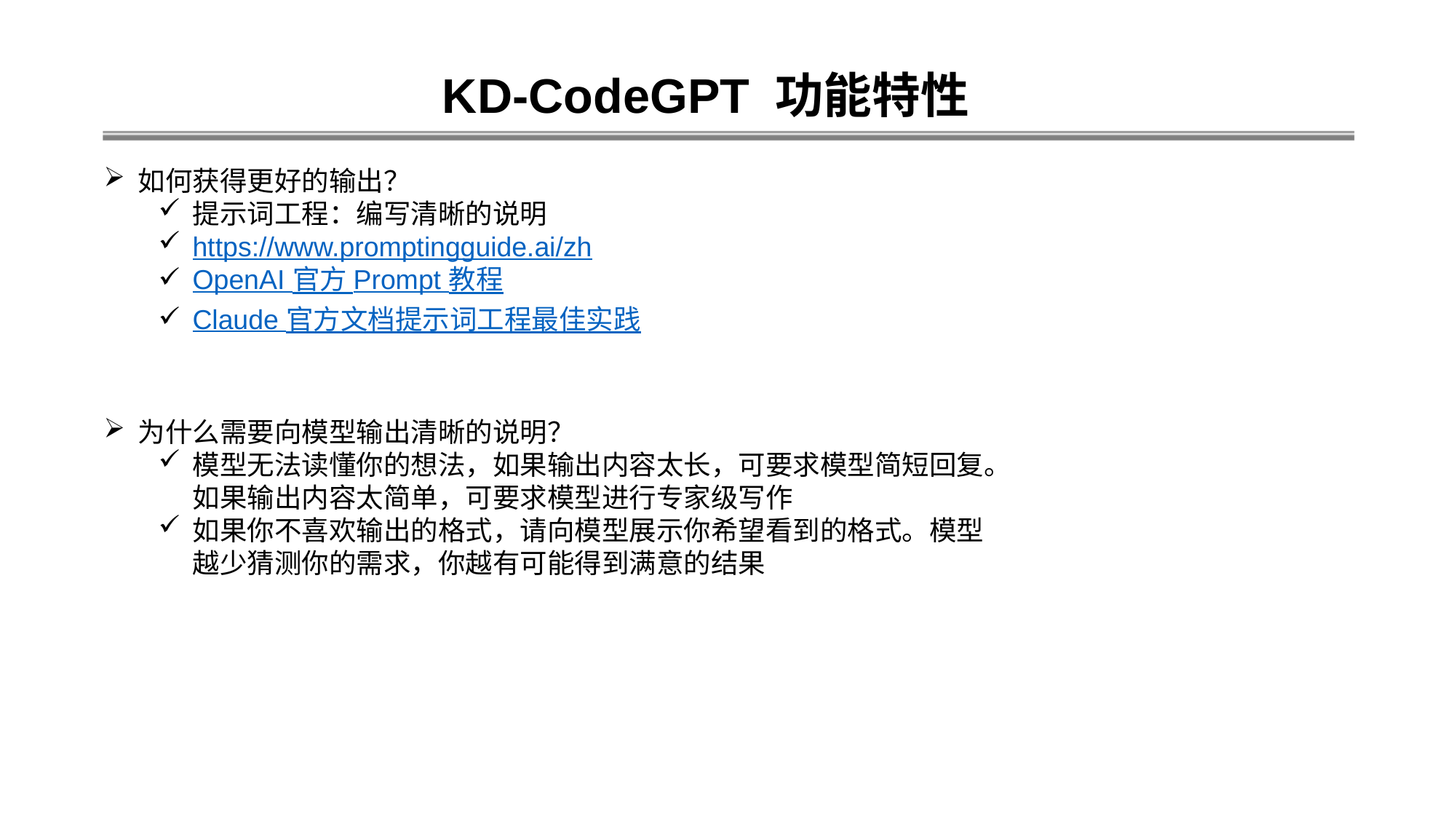

KD-CodeGPT 功能特性

如何获得更好的输出？
提示词工程：编写清晰的说明
https://www.promptingguide.ai/zh
OpenAI 官方 Prompt 教程
Claude 官方文档提示词工程最佳实践

为什么需要向模型输出清晰的说明？
模型无法读懂你的想法，如果输出内容太长，可要求模型简短回复。如果输出内容太简单，可要求模型进行专家级写作
如果你不喜欢输出的格式，请向模型展示你希望看到的格式。模型越少猜测你的需求，你越有可能得到满意的结果